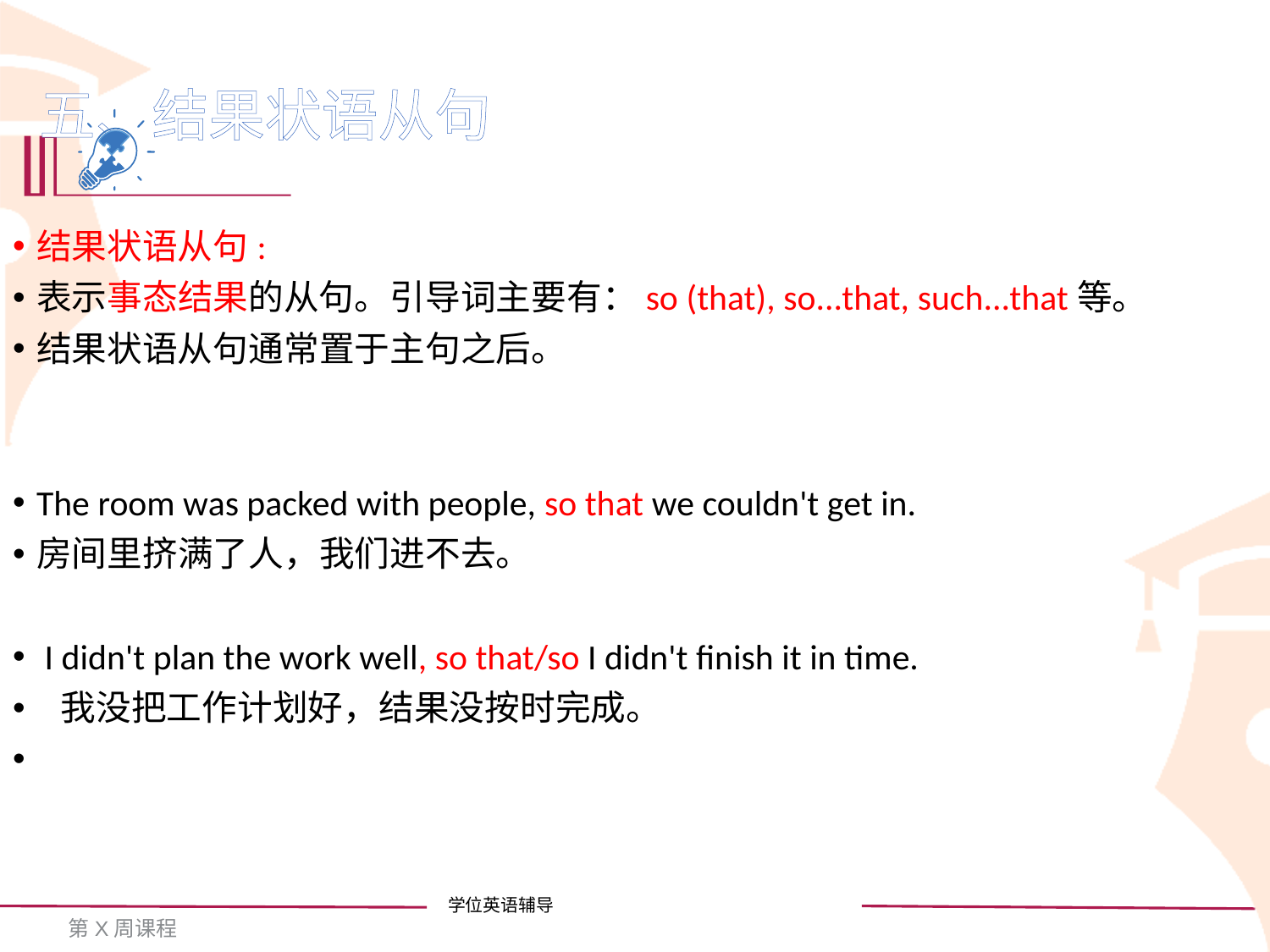

五、结果状语从句

结果状语从句:
表示事态结果的从句。引导词主要有：so (that), so...that, such...that等。
结果状语从句通常置于主句之后。

The room was packed with people, so that we couldn't get in.
房间里挤满了人，我们进不去。

 I didn't plan the work well, so that/so I didn't finish it in time.
  我没把工作计划好，结果没按时完成。